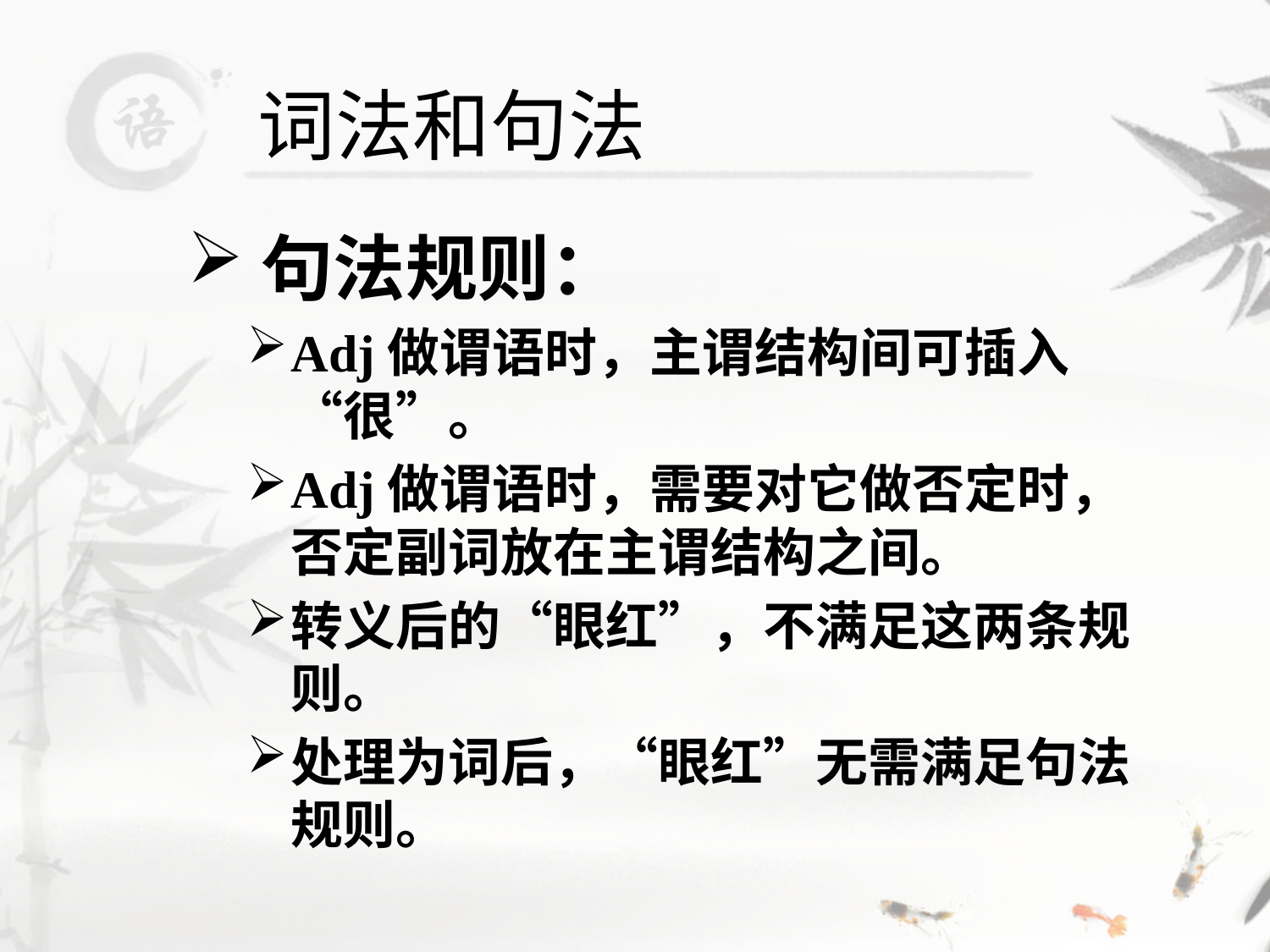

# 词法和句法
句法规则：
Adj做谓语时，主谓结构间可插入“很”。
Adj做谓语时，需要对它做否定时，否定副词放在主谓结构之间。
转义后的“眼红”，不满足这两条规则。
处理为词后，“眼红”无需满足句法规则。